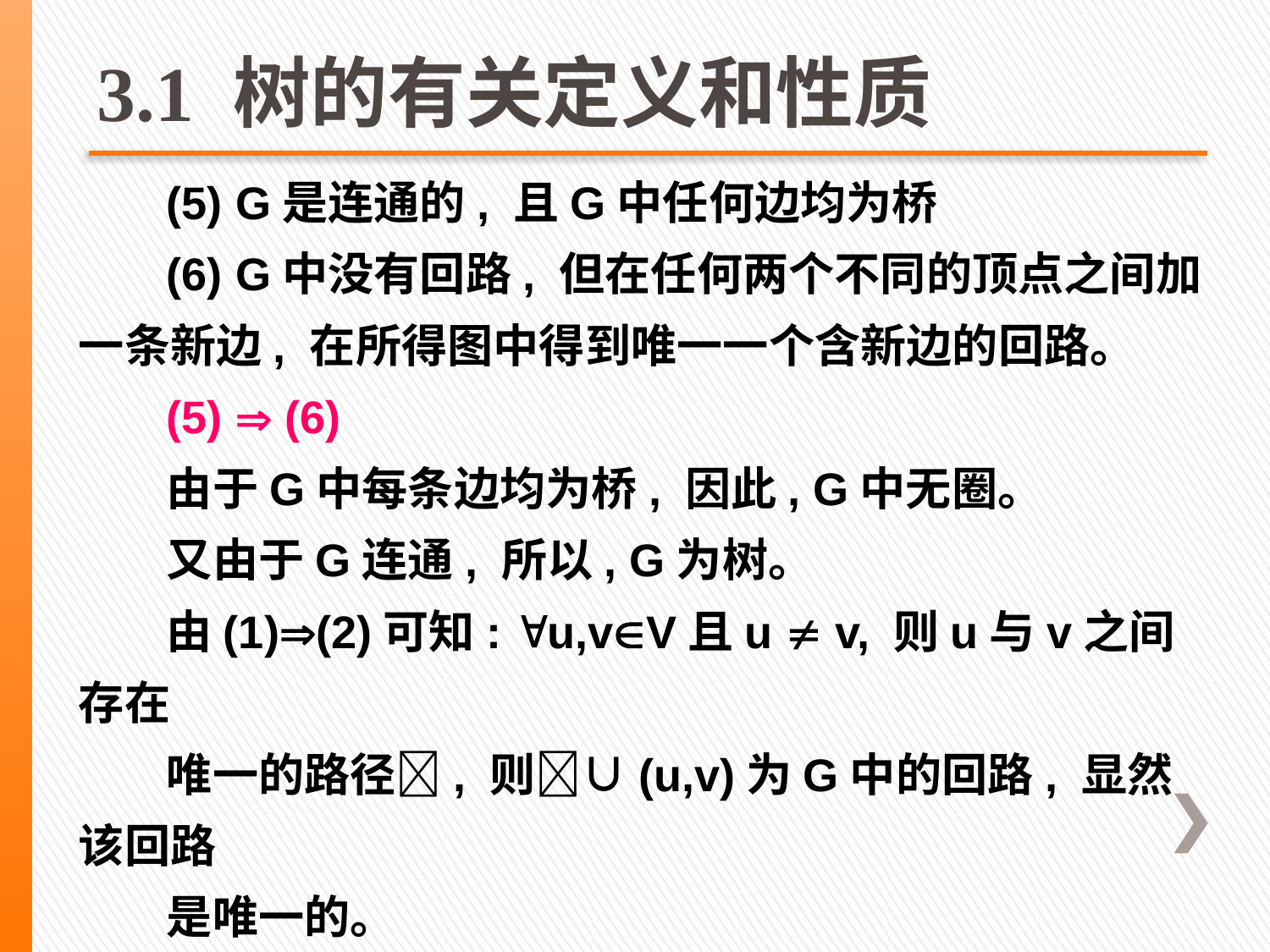

# 3.1 树的有关定义和性质
(5) G是连通的, 且G中任何边均为桥
(6) G中没有回路, 但在任何两个不同的顶点之间加一条新边, 在所得图中得到唯一一个含新边的回路。
(5) ⇒ (6)
由于G中每条边均为桥, 因此, G中无圈。
又由于G连通, 所以, G为树。
由(1)⇒(2)可知: ∀u,v∈V且u ≠ v, 则u与v之间存在
唯一的路径Γ, 则Γ∪(u,v)为G中的回路, 显然该回路
是唯一的。